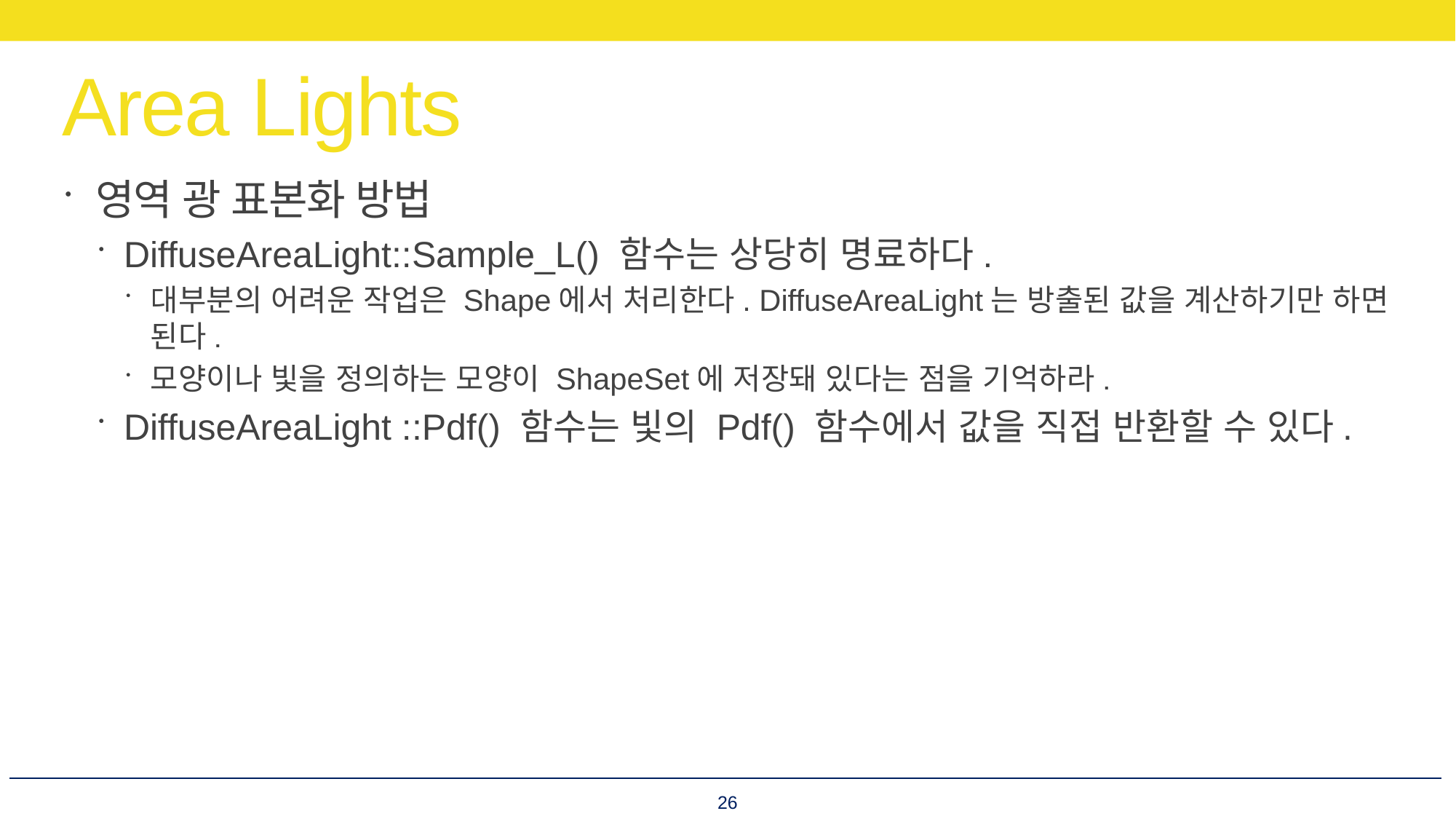

# Area Lights
영역 광 표본화 방법
DiffuseAreaLight::Sample_L() 함수는 상당히 명료하다.
대부분의 어려운 작업은 Shape에서 처리한다. DiffuseAreaLight는 방출된 값을 계산하기만 하면 된다.
모양이나 빛을 정의하는 모양이 ShapeSet에 저장돼 있다는 점을 기억하라.
DiffuseAreaLight ::Pdf() 함수는 빛의 Pdf() 함수에서 값을 직접 반환할 수 있다.

26